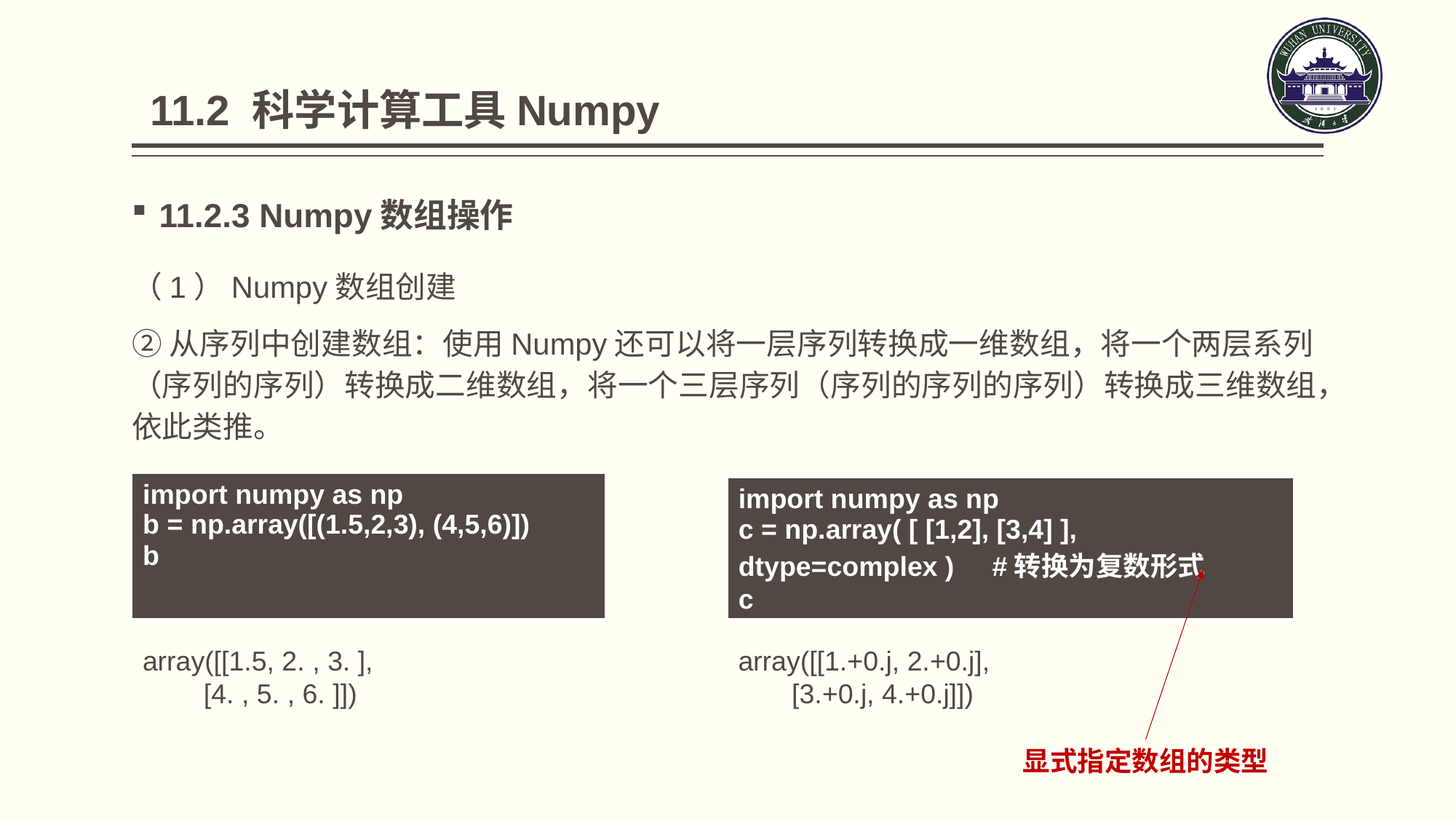

11.2 科学计算工具Numpy
11.2.3 Numpy数组操作
（1）Numpy数组创建
②从序列中创建数组：使用Numpy还可以将一层序列转换成一维数组，将一个两层系列（序列的序列）转换成二维数组，将一个三层序列（序列的序列的序列）转换成三维数组，依此类推。

| import numpy as np b = np.array([(1.5,2,3), (4,5,6)]) b |
| --- |
| import numpy as np c = np.array( [ [1,2], [3,4] ], dtype=complex ) #转换为复数形式 c |
| --- |
array([[1.5, 2. , 3. ],
        [4. , 5. , 6. ]])
array([[1.+0.j, 2.+0.j],
       [3.+0.j, 4.+0.j]])
显式指定数组的类型